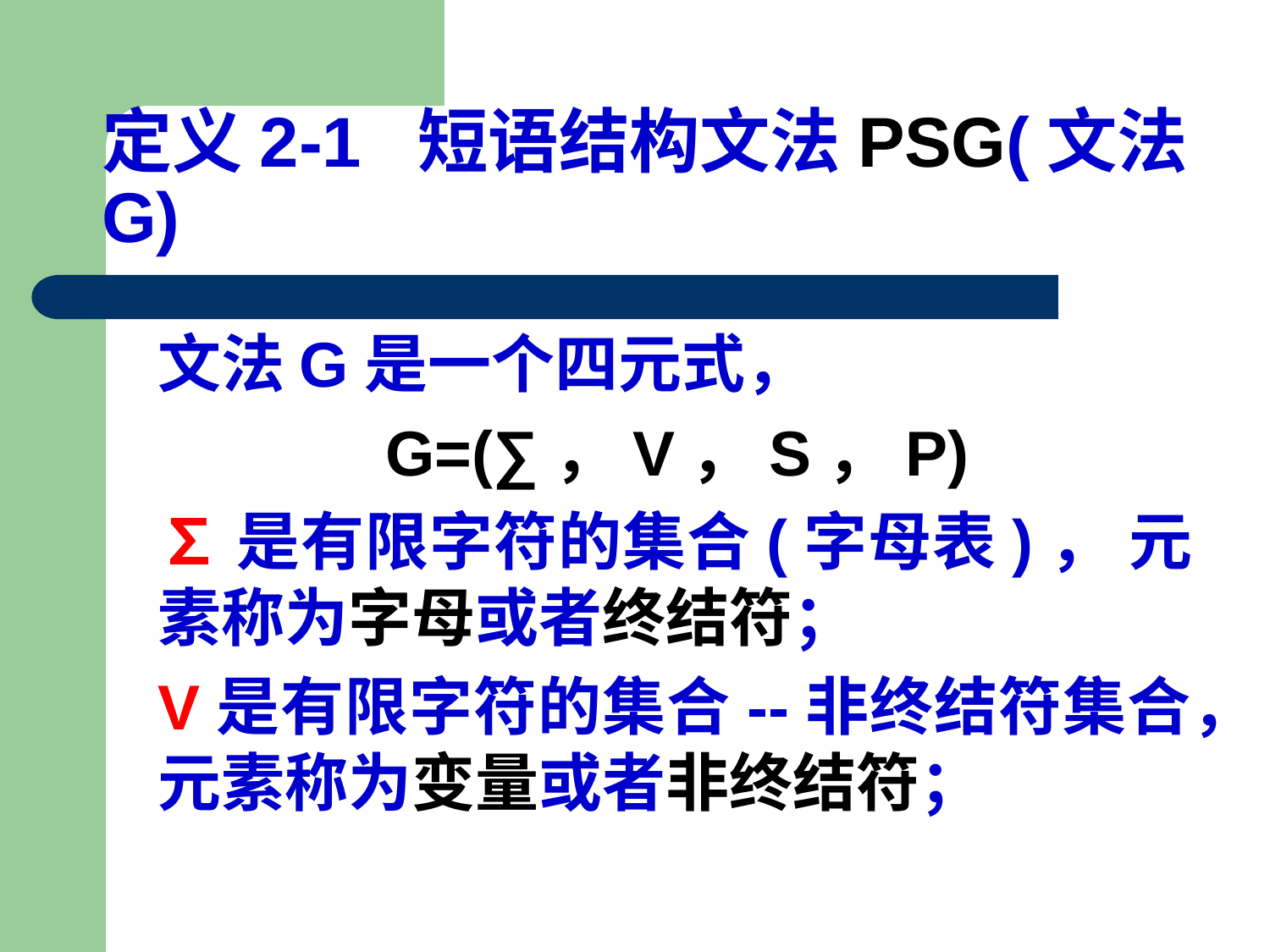

# 定义2-1  短语结构文法PSG(文法G)
文法G是一个四元式，
             G=(∑，V，S，P)
∑是有限字符的集合(字母表)， 元素称为字母或者终结符；
V是有限字符的集合--非终结符集合，元素称为变量或者非终结符；